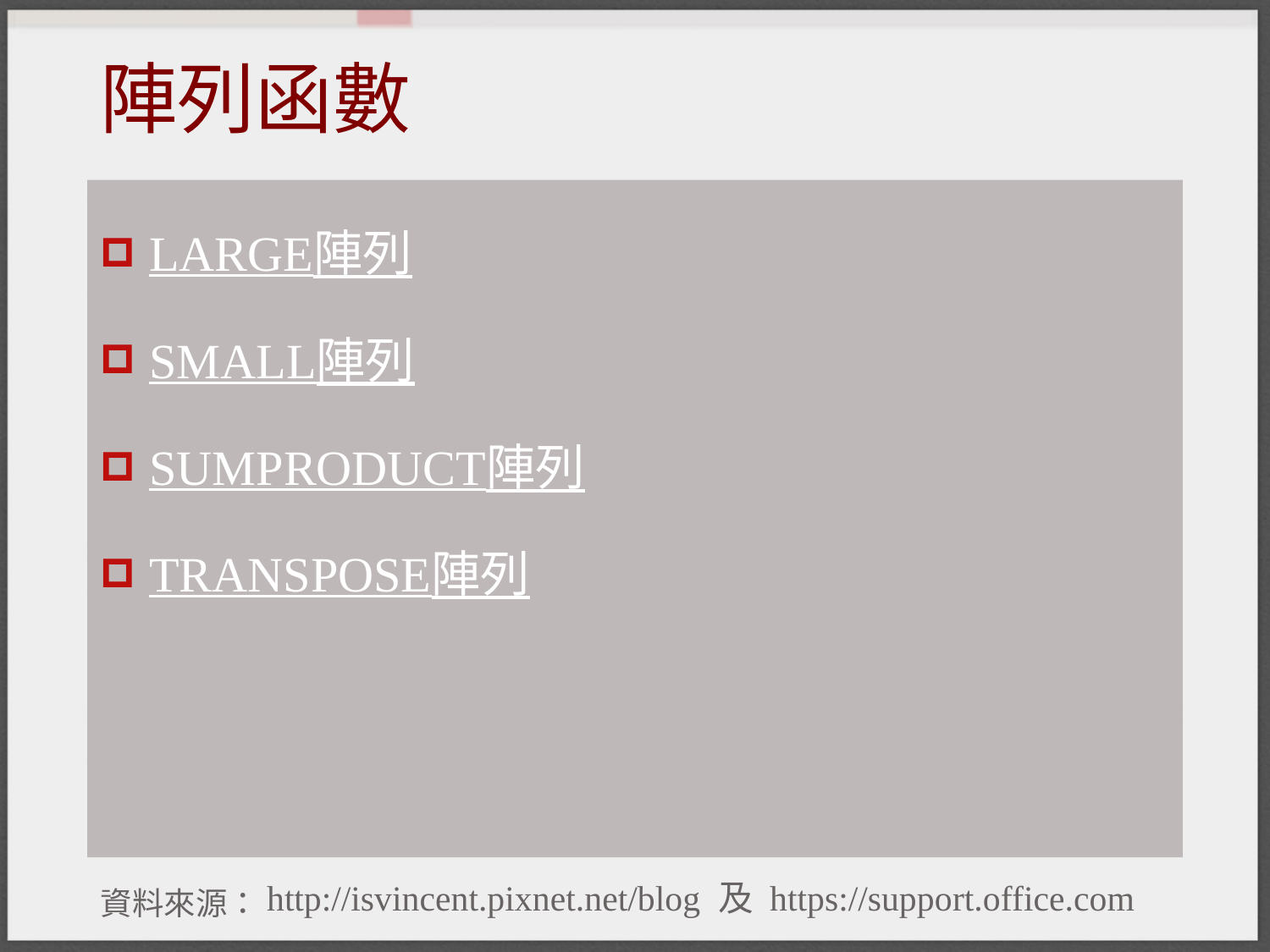

# 陣列函數
LARGE陣列
SMALL陣列
SUMPRODUCT陣列
TRANSPOSE陣列

http://isvincent.pixnet.net/blog 及 https://support.office.com